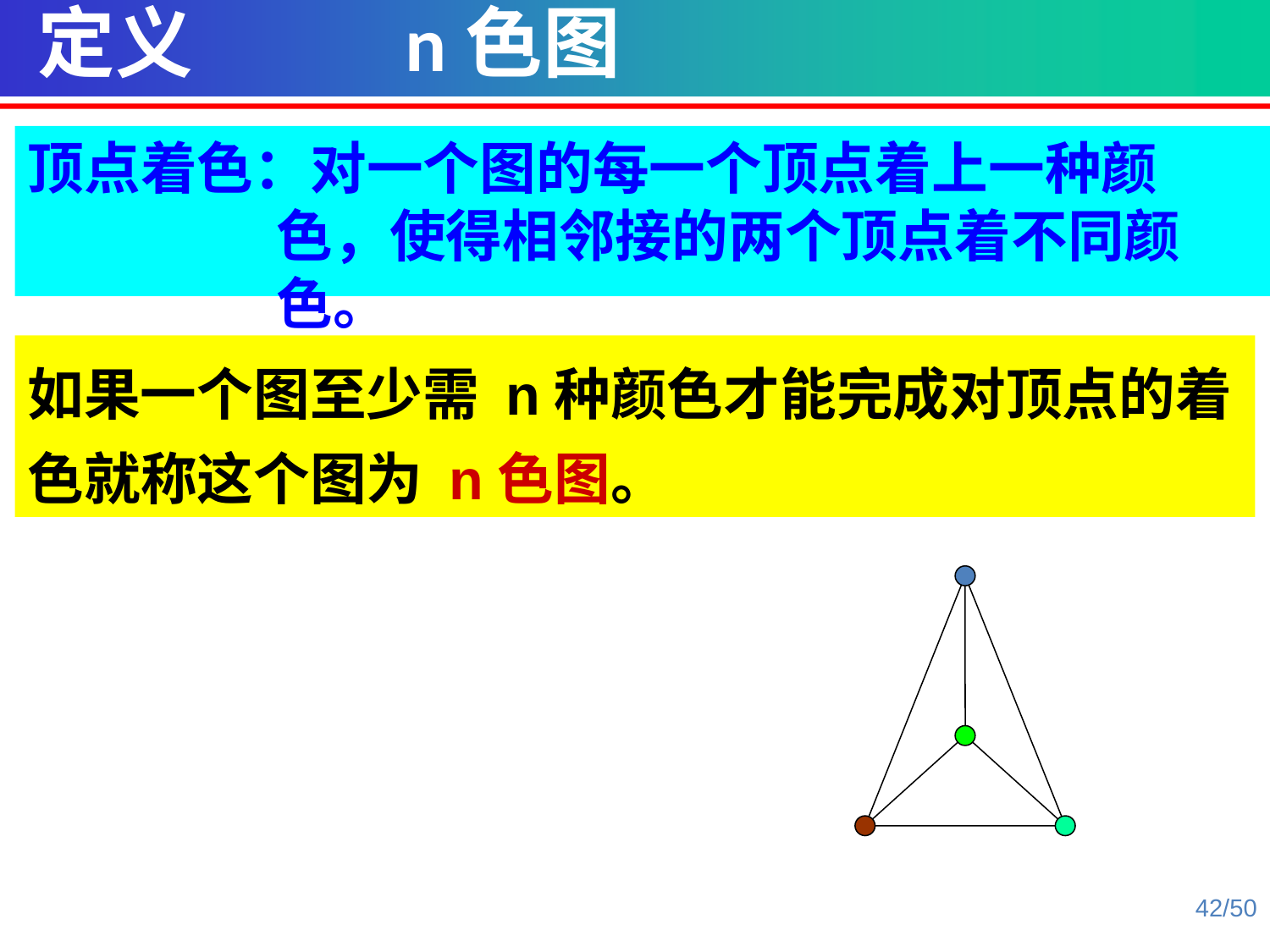

定义           n色图
顶点着色：对一个图的每一个顶点着上一种颜色，使得相邻接的两个顶点着不同颜色。
如果一个图至少需 n种颜色才能完成对顶点的着色就称这个图为 n色图。

42/50